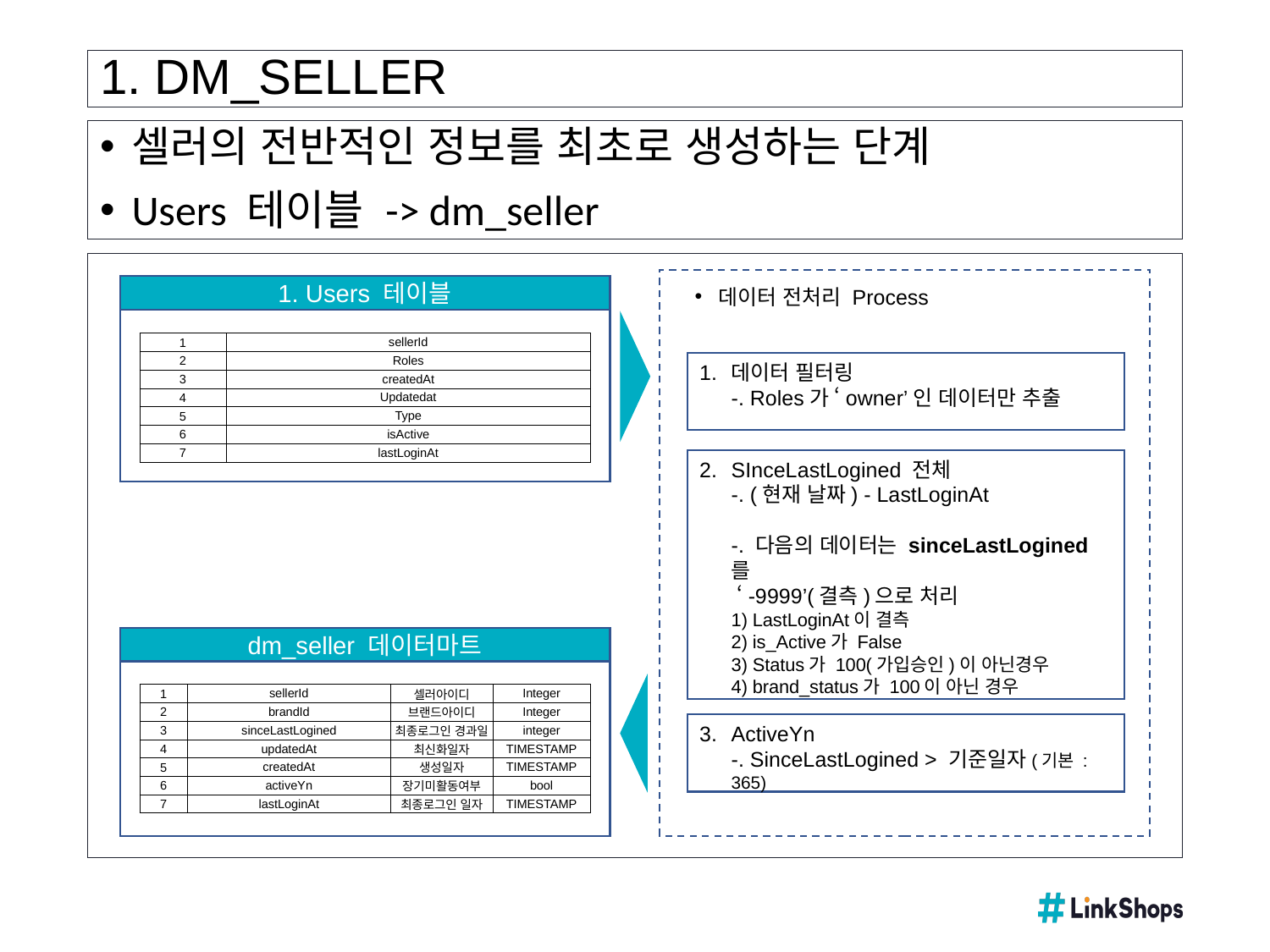

# 1. DM_SELLER
셀러의 전반적인 정보를 최초로 생성하는 단계
Users 테이블 -> dm_seller

1. Users 테이블
데이터 전처리 Process

| 1 | sellerId |
| --- | --- |
| 2 | Roles |
| 3 | createdAt |
| 4 | Updatedat |
| 5 | Type |
| 6 | isActive |
| 7 | lastLoginAt |
데이터 필터링
-. Roles가 ‘owner’인 데이터만 추출

SInceLastLogined 전체
-. (현재 날짜) - LastLoginAt
-. 다음의 데이터는 sinceLastLogined를
 ‘-9999’(결측)으로 처리
1) LastLoginAt이 결측
2) is_Active가 False
3) Status가 100(가입승인)이 아닌경우
4) brand_status가 100이 아닌 경우
dm_seller 데이터마트

| 1 | sellerId | 셀러아이디 | Integer |
| --- | --- | --- | --- |
| 2 | brandId | 브랜드아이디 | Integer |
| 3 | sinceLastLogined | 최종로그인 경과일 | integer |
| 4 | updatedAt | 최신화일자 | TIMESTAMP |
| 5 | createdAt | 생성일자 | TIMESTAMP |
| 6 | activeYn | 장기미활동여부 | bool |
| 7 | lastLoginAt | 최종로그인 일자 | TIMESTAMP |
ActiveYn
-. SinceLastLogined > 기준일자(기본 : 365)